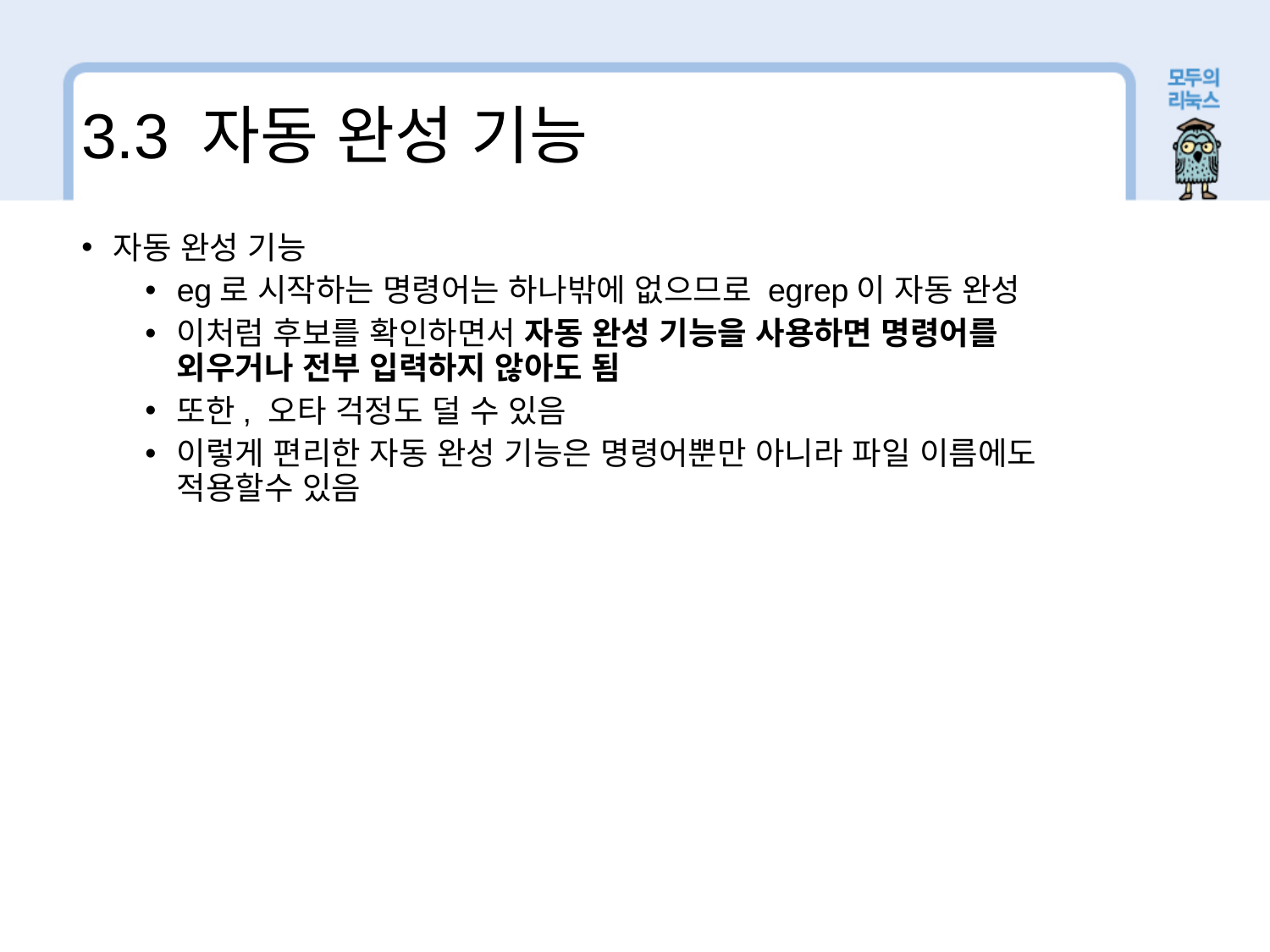

3.3 자동 완성 기능
자동 완성 기능
eg로 시작하는 명령어는 하나밖에 없으므로 egrep이 자동 완성
이처럼 후보를 확인하면서 자동 완성 기능을 사용하면 명령어를 외우거나 전부 입력하지 않아도 됨
또한, 오타 걱정도 덜 수 있음
이렇게 편리한 자동 완성 기능은 명령어뿐만 아니라 파일 이름에도 적용할수 있음